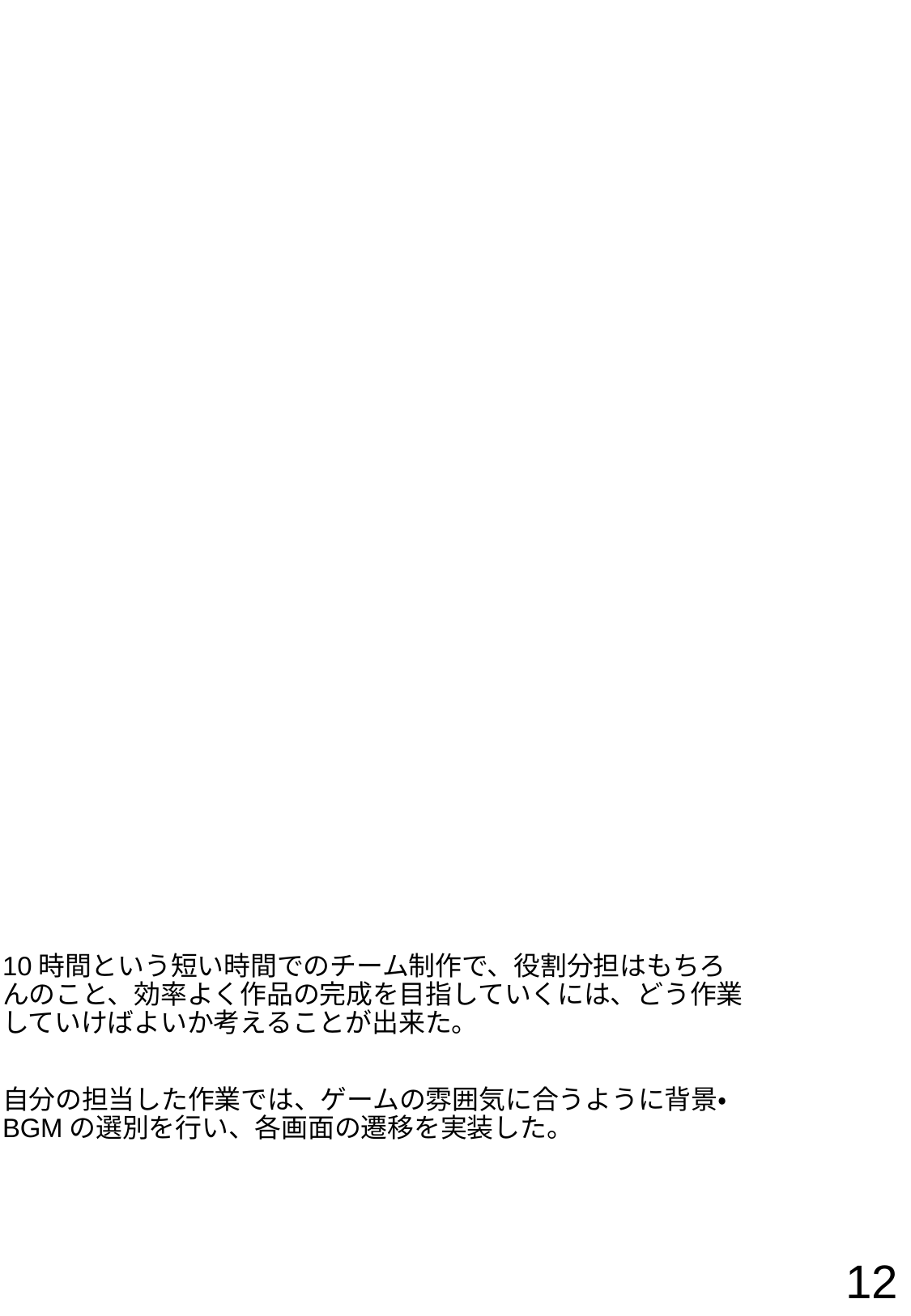

# ハッカソン
10時間という短い時間でのチーム制作で、役割分担はもちろんのこと、効率よく作品の完成を目指していくには、どう作業していけばよいか考えることが出来た。

自分の担当した作業では、ゲームの雰囲気に合うように背景・BGMの選別を行い、各画面の遷移を実装した。
12